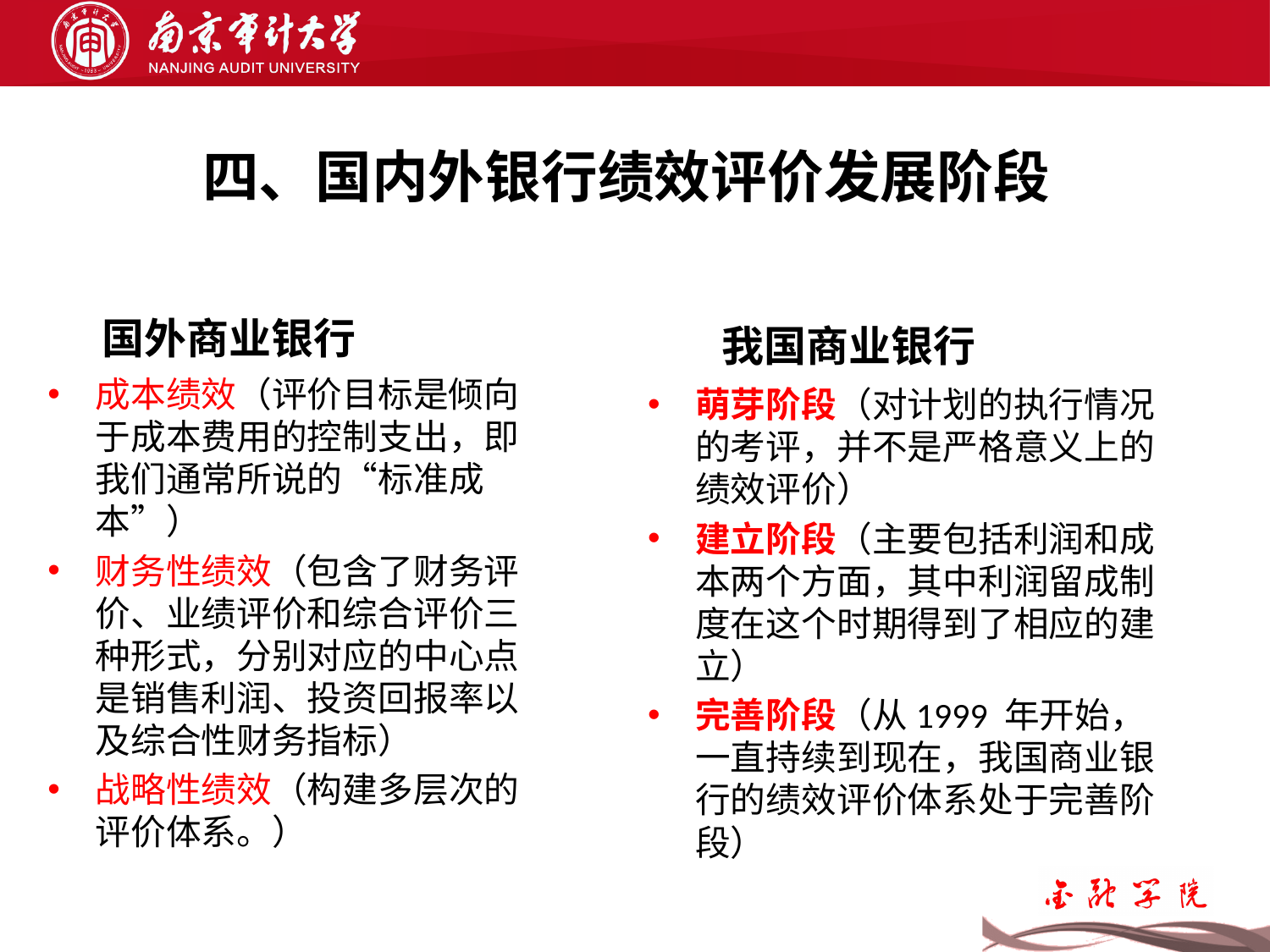

# 四、国内外银行绩效评价发展阶段
国外商业银行

我国商业银行

成本绩效（评价目标是倾向于成本费用的控制支出，即我们通常所说的“标准成本”）
财务性绩效（包含了财务评价、业绩评价和综合评价三种形式，分别对应的中心点是销售利润、投资回报率以及综合性财务指标）
战略性绩效（构建多层次的评价体系。）
萌芽阶段（对计划的执行情况的考评，并不是严格意义上的绩效评价）
建立阶段（主要包括利润和成本两个方面，其中利润留成制度在这个时期得到了相应的建立）
完善阶段（从1999 年开始，一直持续到现在，我国商业银行的绩效评价体系处于完善阶段）